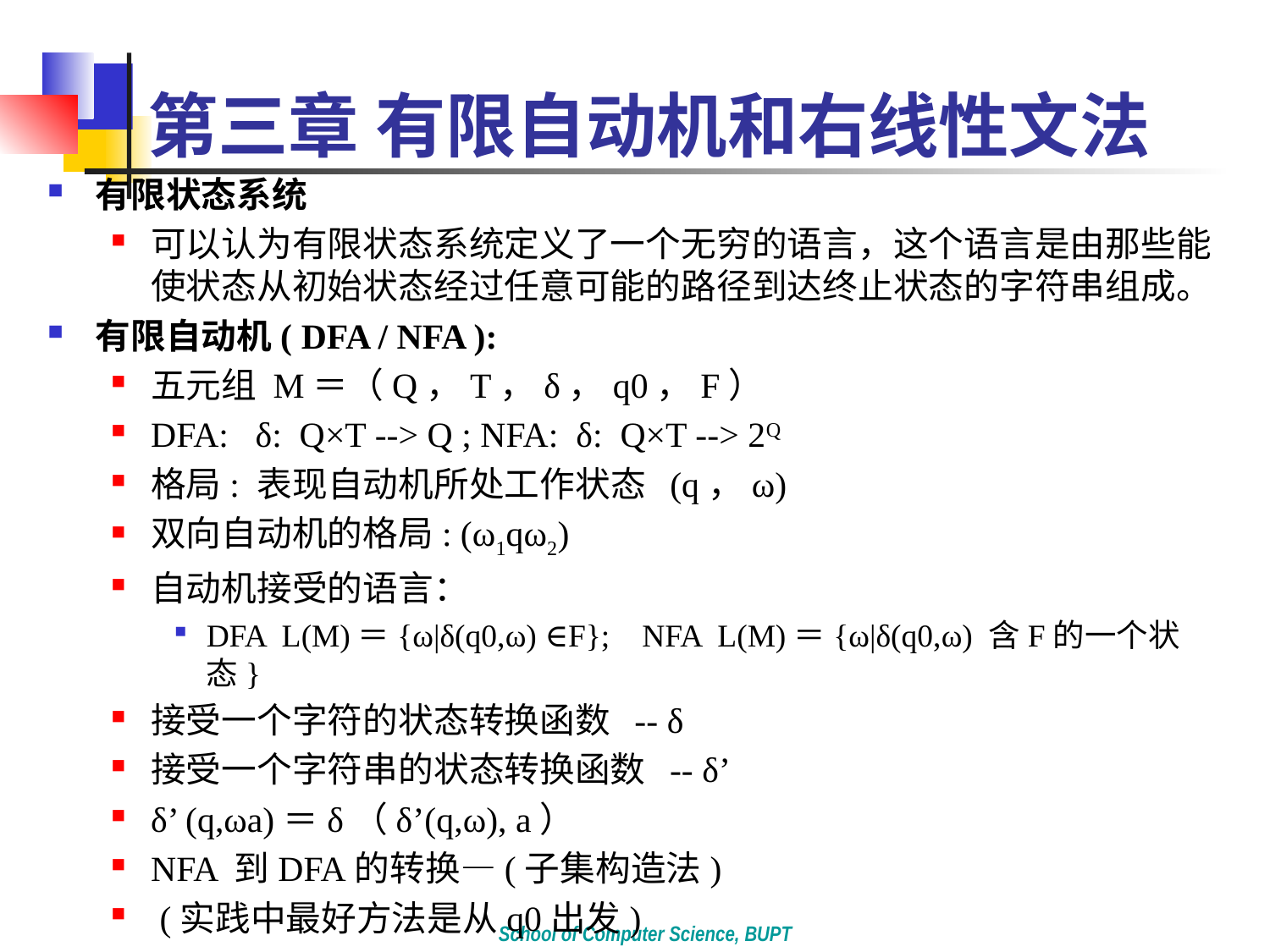

# 第三章 有限自动机和右线性文法
有限状态系统
可以认为有限状态系统定义了一个无穷的语言，这个语言是由那些能使状态从初始状态经过任意可能的路径到达终止状态的字符串组成。
有限自动机( DFA / NFA ):
五元组 M＝（Q，T，δ，q0，F）
DFA:   δ:  Q×T --> Q ; NFA:  δ:  Q×T --> 2Q
格局: 表现自动机所处工作状态  (q，ω)
双向自动机的格局: (ω1qω2)
自动机接受的语言：
DFA  L(M)＝{ω|δ(q0,ω) ∈F};    NFA  L(M)＝{ω|δ(q0,ω) 含F的一个状态}
接受一个字符的状态转换函数  -- δ
接受一个字符串的状态转换函数  -- δ’
δ’ (q,ωa)＝δ（δ’(q,ω), a）
NFA 到DFA的转换—(子集构造法)
 (实践中最好方法是从q0出发)

School of Computer Science, BUPT
13